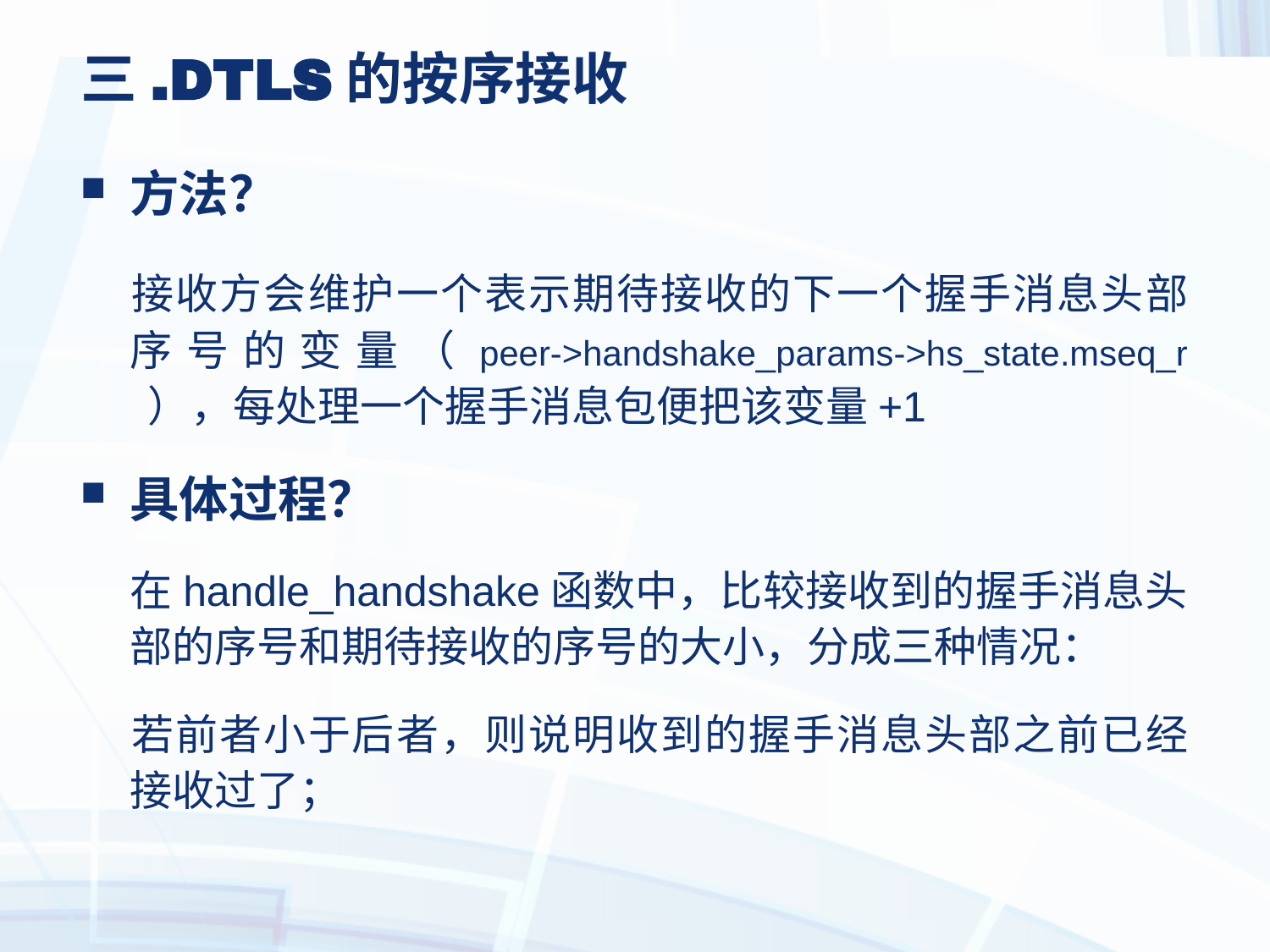

# 三.DTLS的按序接收
方法？
	接收方会维护一个表示期待接收的下一个握手消息头部序号的变量（peer->handshake_params->hs_state.mseq_r ），每处理一个握手消息包便把该变量+1
具体过程？
	在handle_handshake函数中，比较接收到的握手消息头部的序号和期待接收的序号的大小，分成三种情况：
	若前者小于后者，则说明收到的握手消息头部之前已经接收过了；